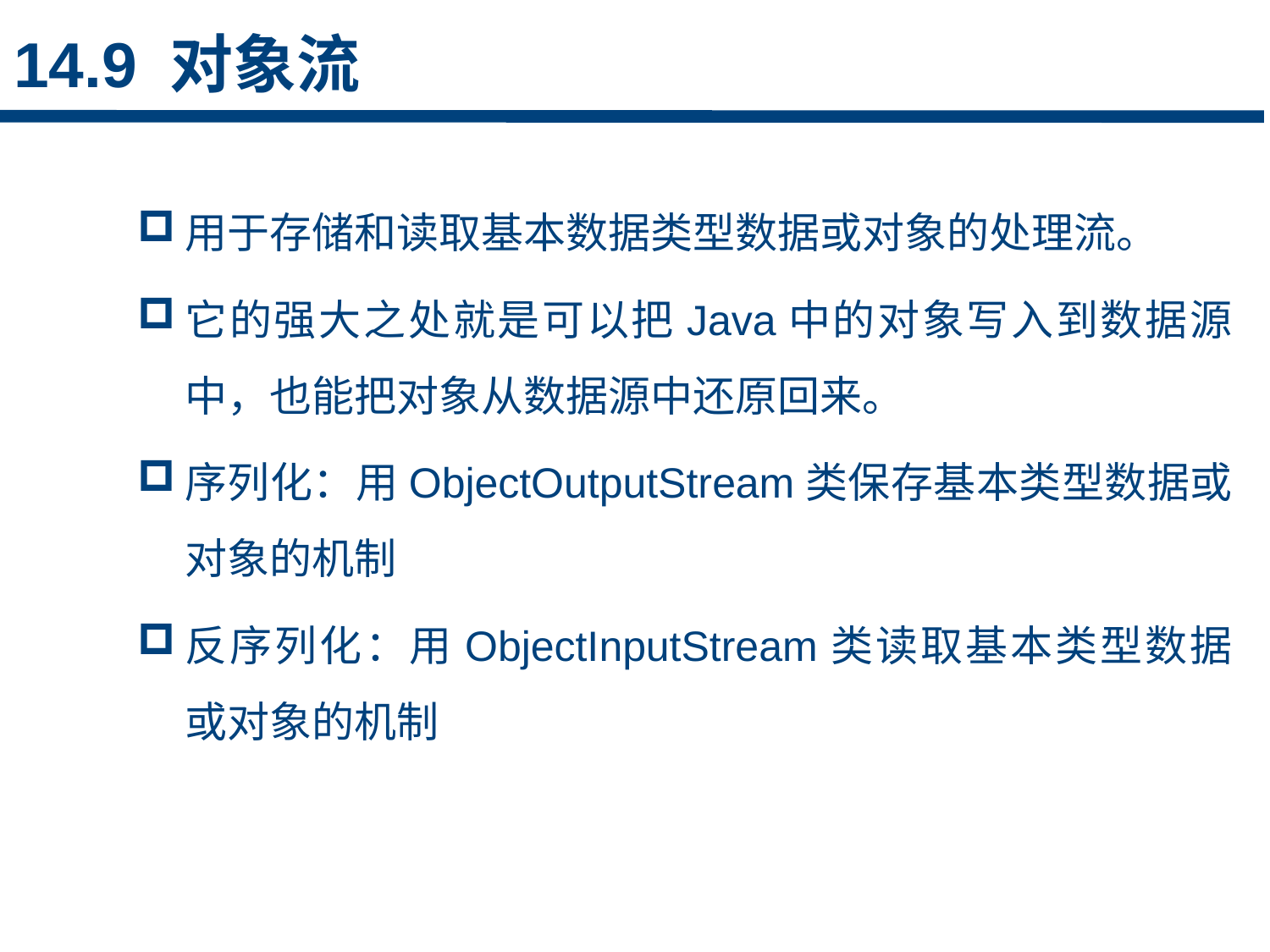

14.9 对象流
用于存储和读取基本数据类型数据或对象的处理流。
它的强大之处就是可以把Java中的对象写入到数据源中，也能把对象从数据源中还原回来。
序列化：用ObjectOutputStream类保存基本类型数据或对象的机制
反序列化：用ObjectInputStream类读取基本类型数据或对象的机制

点击添加文本
点击添加文本
点击添加文本
点击添加文本